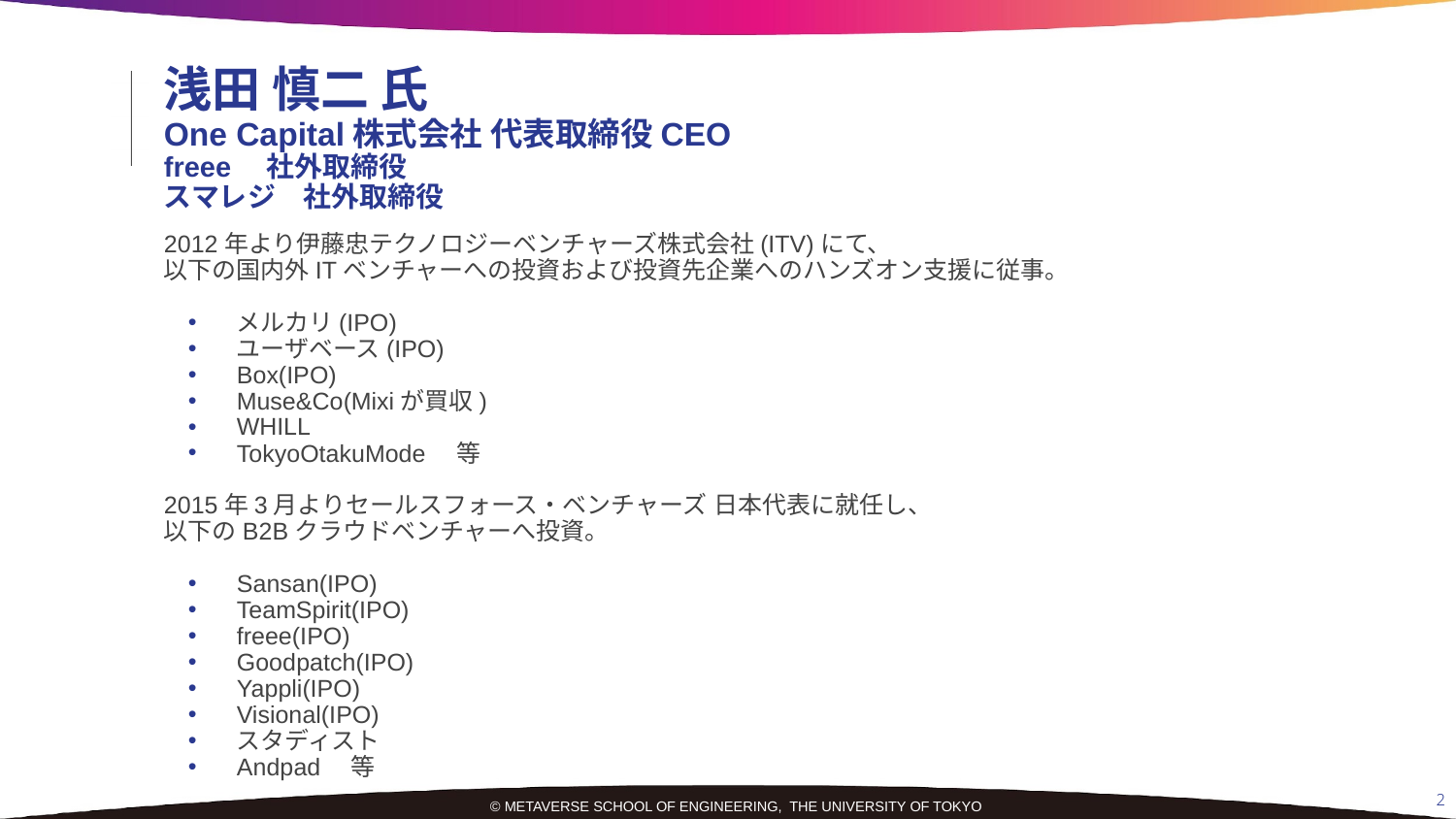

# 浅田 慎二 氏
One Capital株式会社 代表取締役CEO
freee　社外取締役
スマレジ　社外取締役
2012年より伊藤忠テクノロジーベンチャーズ株式会社(ITV)にて、
以下の国内外ITベンチャーへの投資および投資先企業へのハンズオン支援に従事。

メルカリ(IPO)
ユーザベース(IPO)
Box(IPO)
Muse&Co(Mixiが買収)
WHILL
TokyoOtakuMode　等

2015年3月よりセールスフォース・ベンチャーズ 日本代表に就任し、
以下のB2Bクラウドベンチャーへ投資。

Sansan(IPO)
TeamSpirit(IPO)
freee(IPO)
Goodpatch(IPO)
Yappli(IPO)
Visional(IPO)
スタディスト
Andpad　等